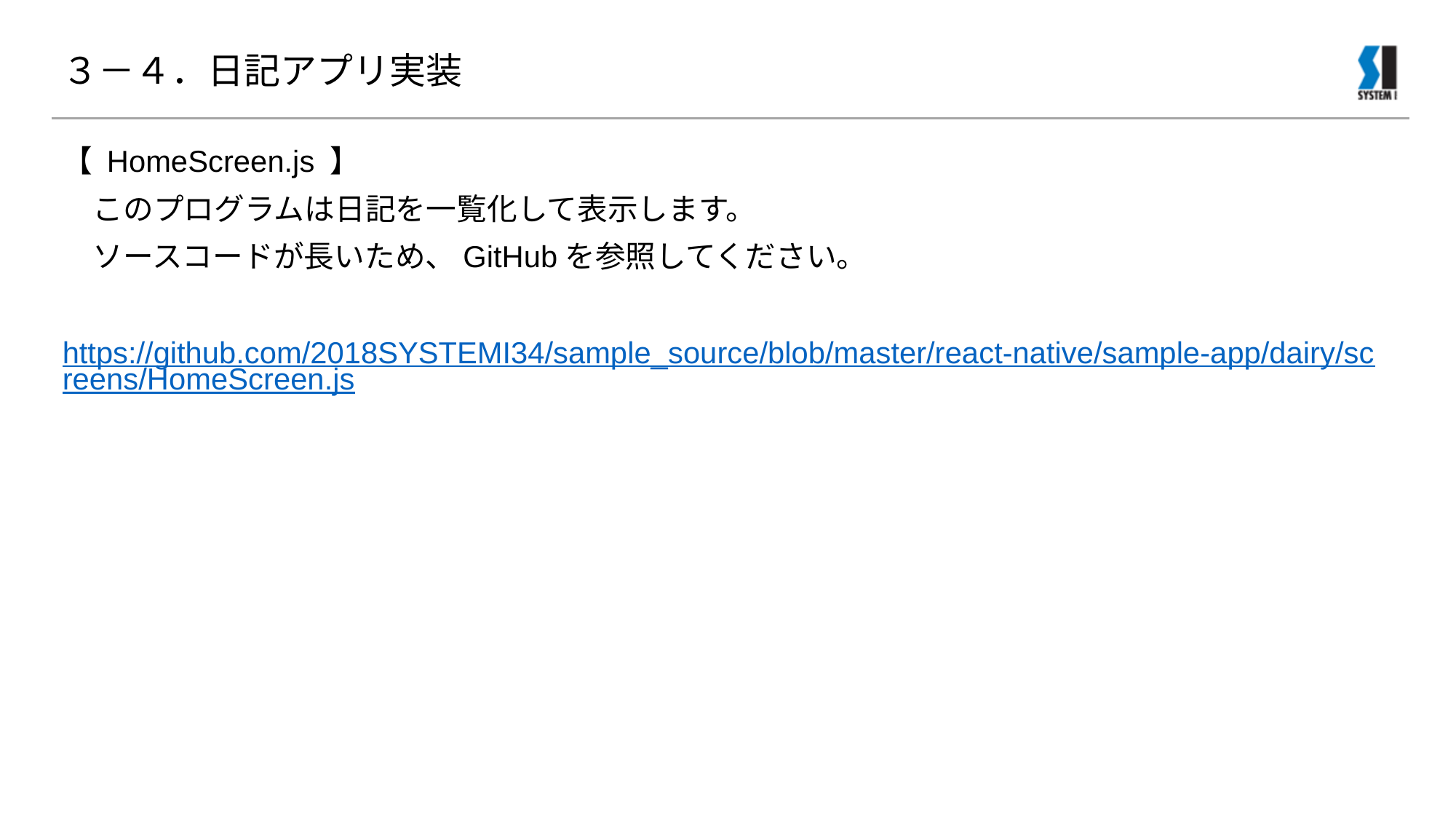

# ３－４．日記アプリ実装
【 HomeScreen.js 】
　このプログラムは日記を一覧化して表示します。
　ソースコードが長いため、GitHubを参照してください。

https://github.com/2018SYSTEMI34/sample_source/blob/master/react-native/sample-app/dairy/screens/HomeScreen.js